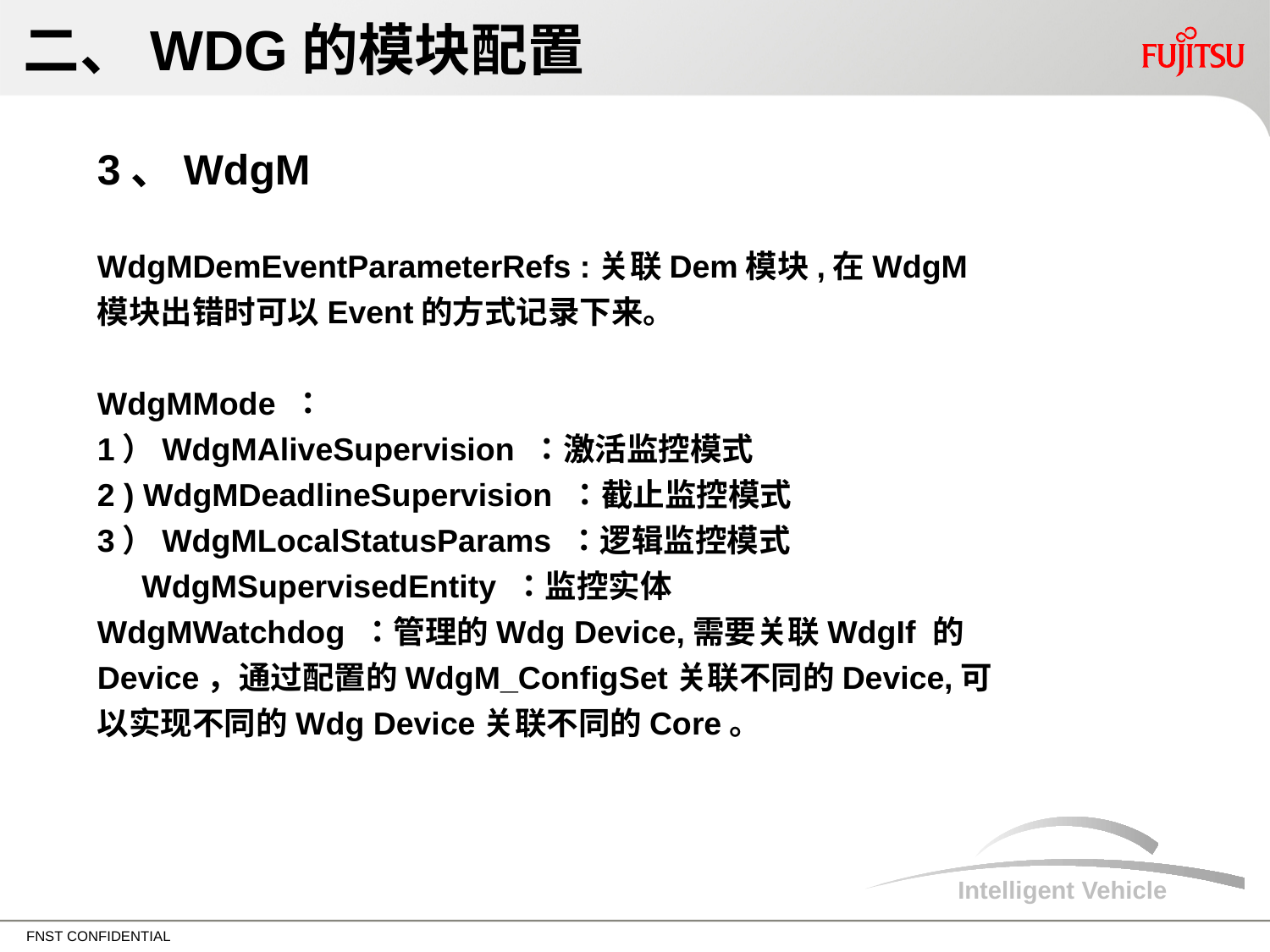

# 二、WDG的模块配置
3、WdgM

WdgMDemEventParameterRefs :关联Dem模块,在WdgM模块出错时可以Event的方式记录下来。

WdgMMode ：
1）WdgMAliveSupervision ：激活监控模式
2 ) WdgMDeadlineSupervision ：截止监控模式
3）WdgMLocalStatusParams ：逻辑监控模式
     WdgMSupervisedEntity ：监控实体
WdgMWatchdog ：管理的Wdg Device,需要关联WdgIf 的Device，通过配置的WdgM_ConfigSet关联不同的Device,可以实现不同的Wdg Device关联不同的Core。